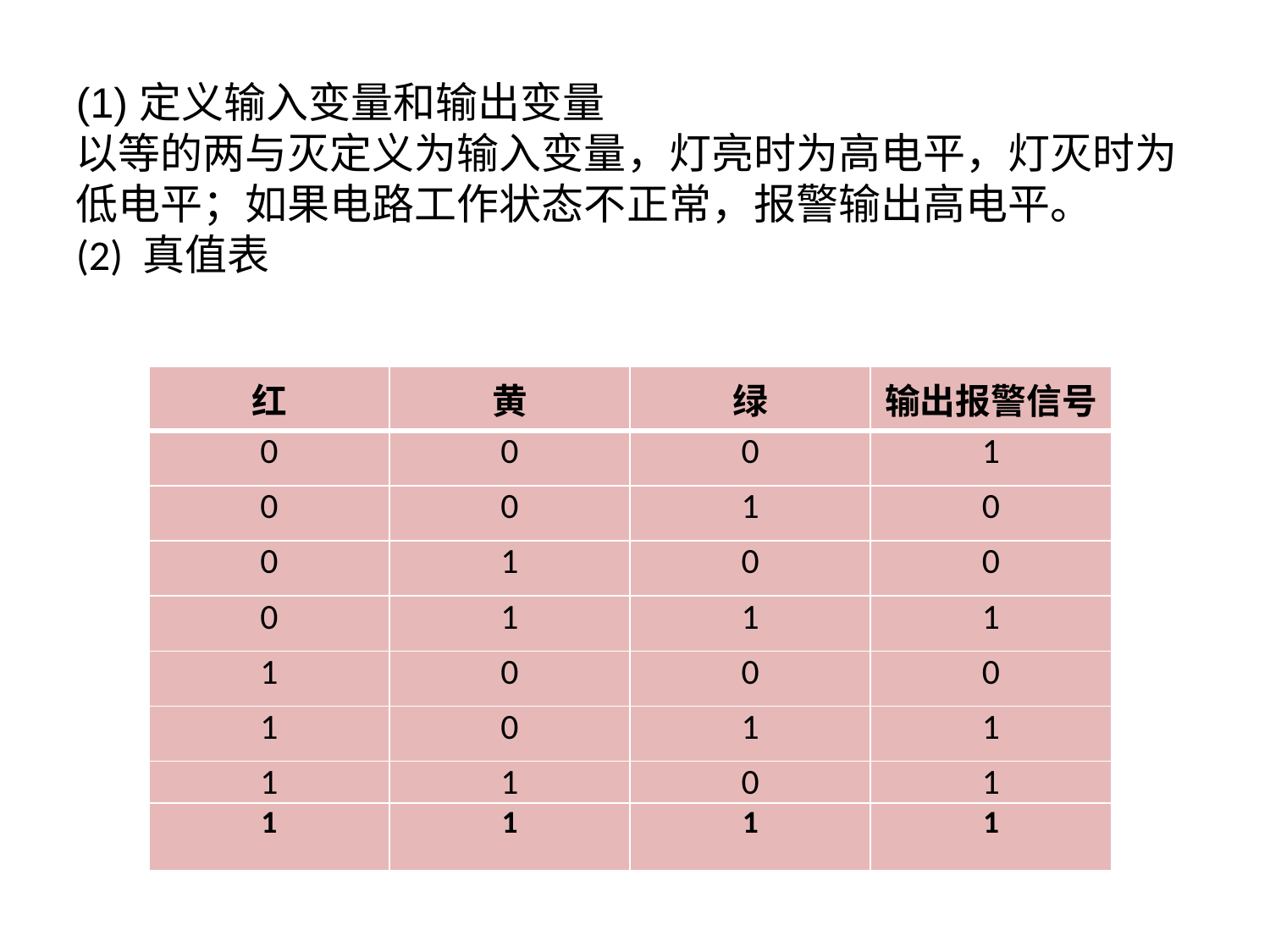

定义输入变量和输出变量
以等的两与灭定义为输入变量，灯亮时为高电平，灯灭时为
低电平；如果电路工作状态不正常，报警输出高电平。
(2) 真值表

| 红 | 黄 | 绿 | 输出报警信号 |
| --- | --- | --- | --- |
| 0 | 0 | 0 | 1 |
| 0 | 0 | 1 | 0 |
| 0 | 1 | 0 | 0 |
| 0 | 1 | 1 | 1 |
| 1 | 0 | 0 | 0 |
| 1 | 0 | 1 | 1 |
| 1 | 1 | 0 | 1 |
| 1 | 1 | 1 | 1 |
| --- | --- | --- | --- |